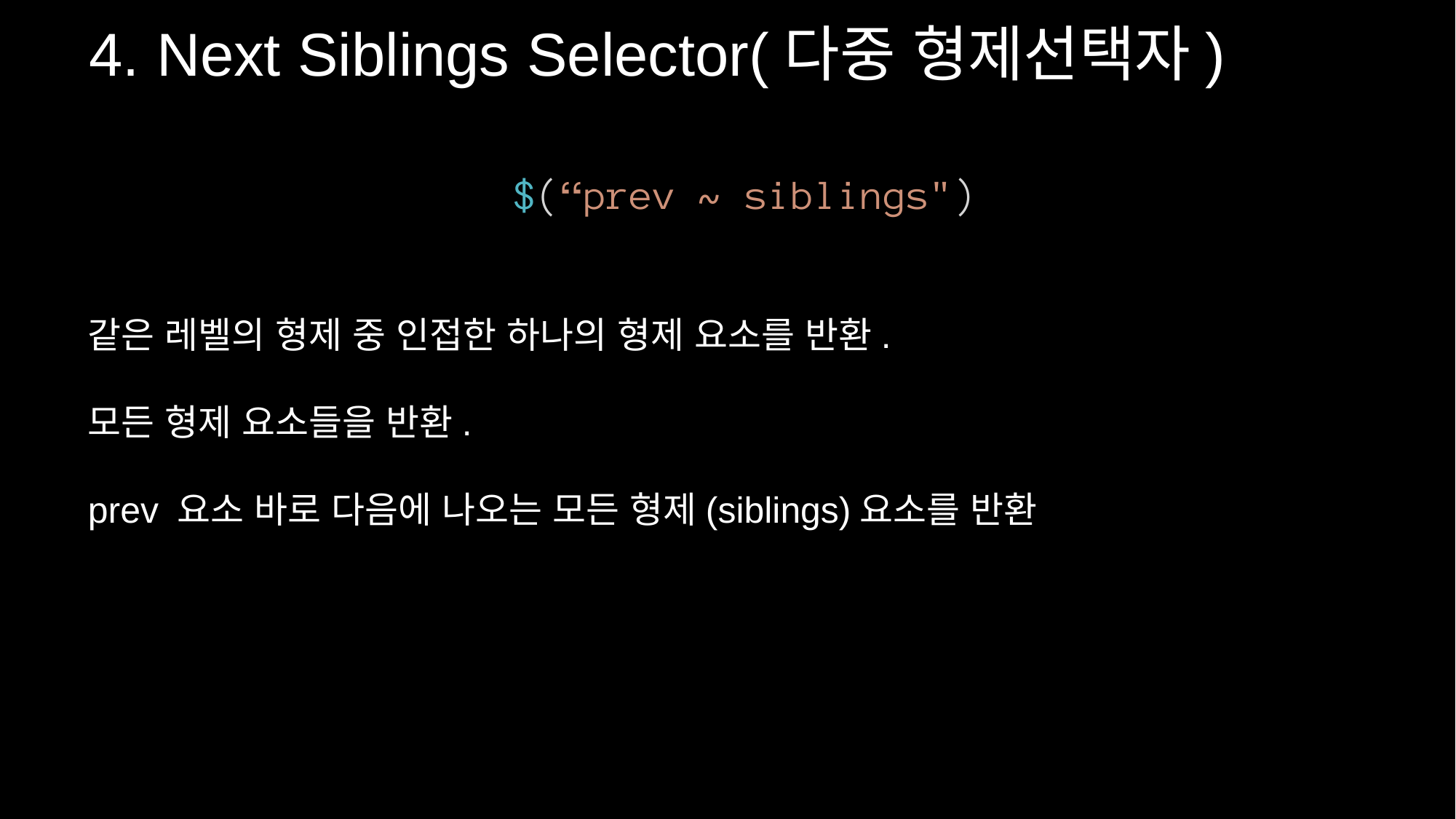

4. Next Siblings Selector(다중 형제선택자)
$(“prev ~ siblings")
같은 레벨의 형제 중 인접한 하나의 형제 요소를 반환.

모든 형제 요소들을 반환.

prev 요소 바로 다음에 나오는 모든 형제(siblings)요소를 반환